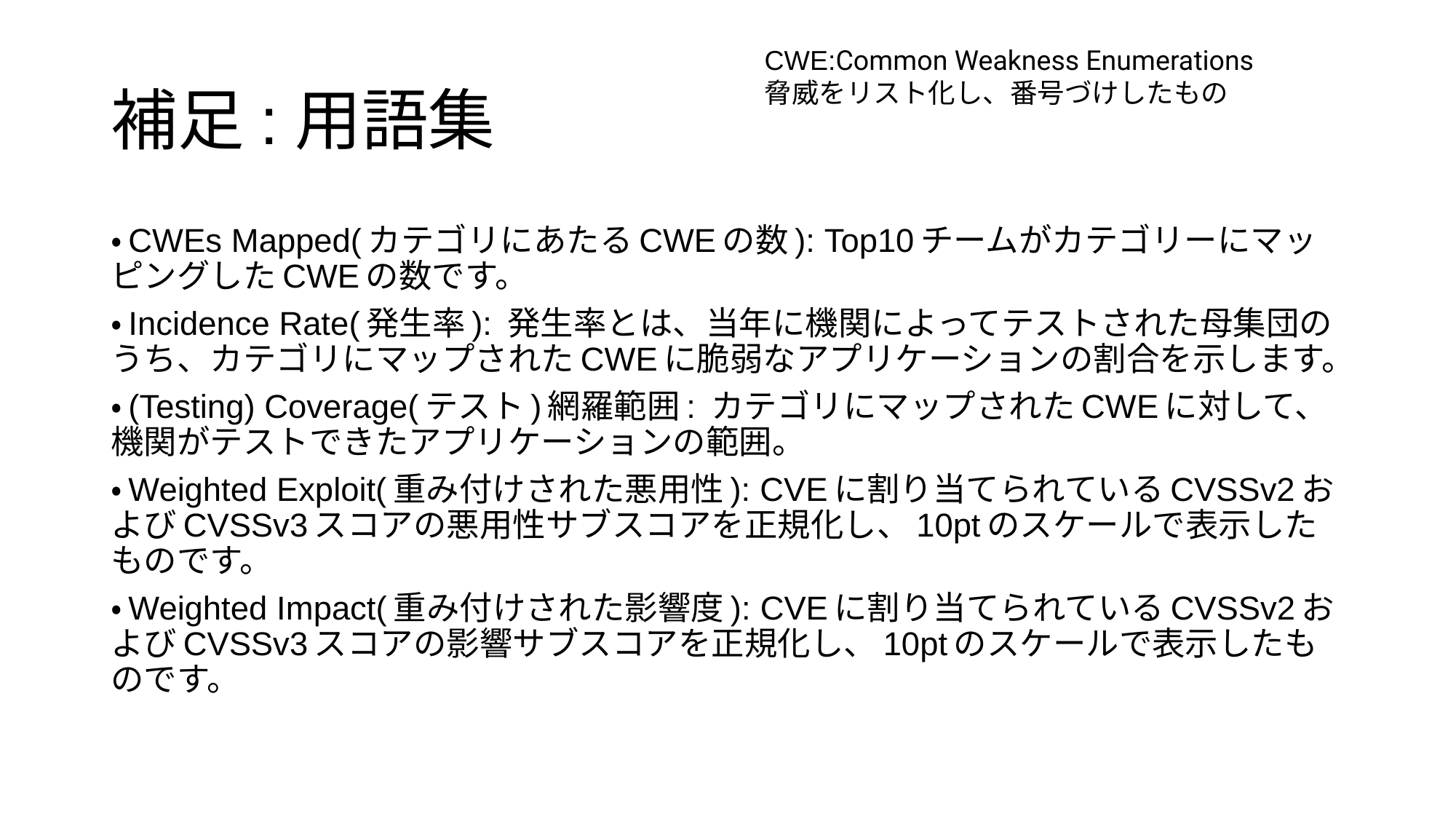

CWE:Common Weakness Enumerations
脅威をリスト化し、番号づけしたもの
# 補足:用語集
・CWEs Mapped(カテゴリにあたるCWEの数): Top10チームがカテゴリーにマッピングしたCWEの数です。
・Incidence Rate(発生率): 発生率とは、当年に機関によってテストされた母集団のうち、カテゴリにマップされたCWEに脆弱なアプリケーションの割合を示します。
・(Testing) Coverage(テスト)網羅範囲: カテゴリにマップされたCWEに対して、機関がテストできたアプリケーションの範囲。
・Weighted Exploit(重み付けされた悪用性): CVEに割り当てられているCVSSv2およびCVSSv3スコアの悪用性サブスコアを正規化し、10ptのスケールで表示したものです。
・Weighted Impact(重み付けされた影響度): CVEに割り当てられているCVSSv2およびCVSSv3スコアの影響サブスコアを正規化し、10ptのスケールで表示したものです。